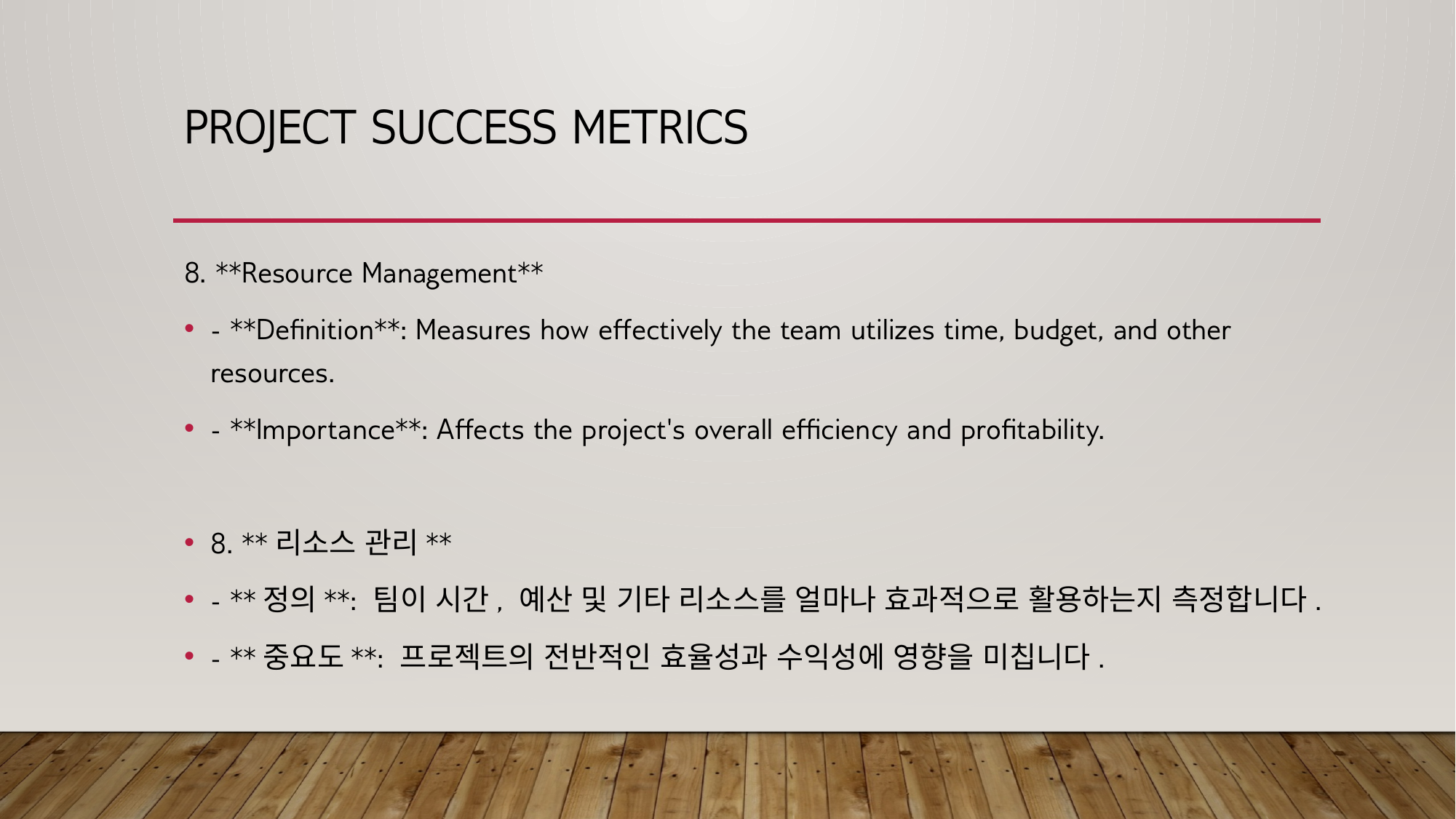

# Project Success Metrics
8. **Resource Management**
- **Definition**: Measures how effectively the team utilizes time, budget, and other resources.
- **Importance**: Affects the project's overall efficiency and profitability.

8. **리소스 관리**
- **정의**: 팀이 시간, 예산 및 기타 리소스를 얼마나 효과적으로 활용하는지 측정합니다.
- **중요도**: 프로젝트의 전반적인 효율성과 수익성에 영향을 미칩니다.